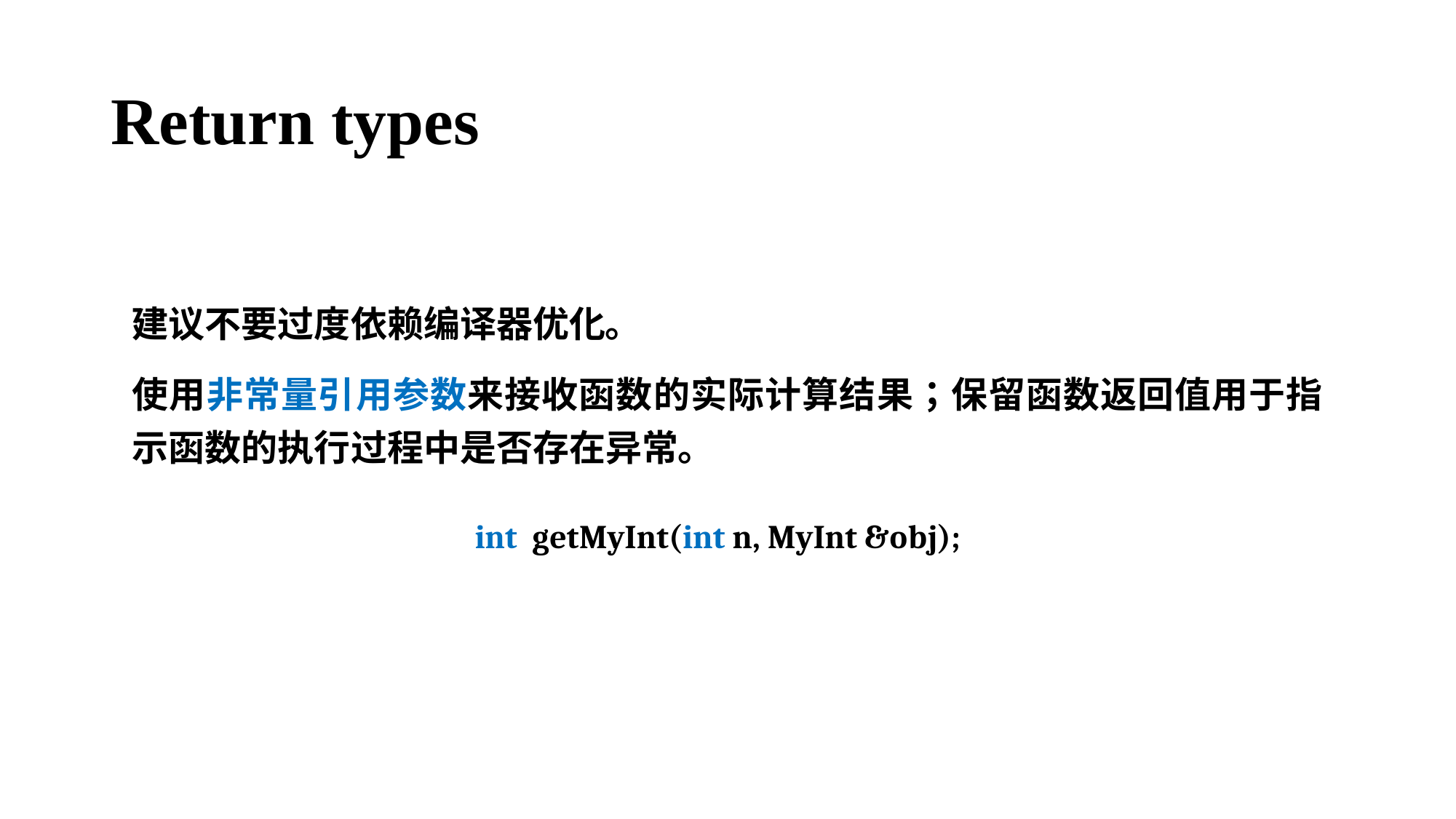

# Return types
建议不要过度依赖编译器优化。
使用非常量引用参数来接收函数的实际计算结果；保留函数返回值用于指示函数的执行过程中是否存在异常。
int  getMyInt(int n, MyInt &obj);